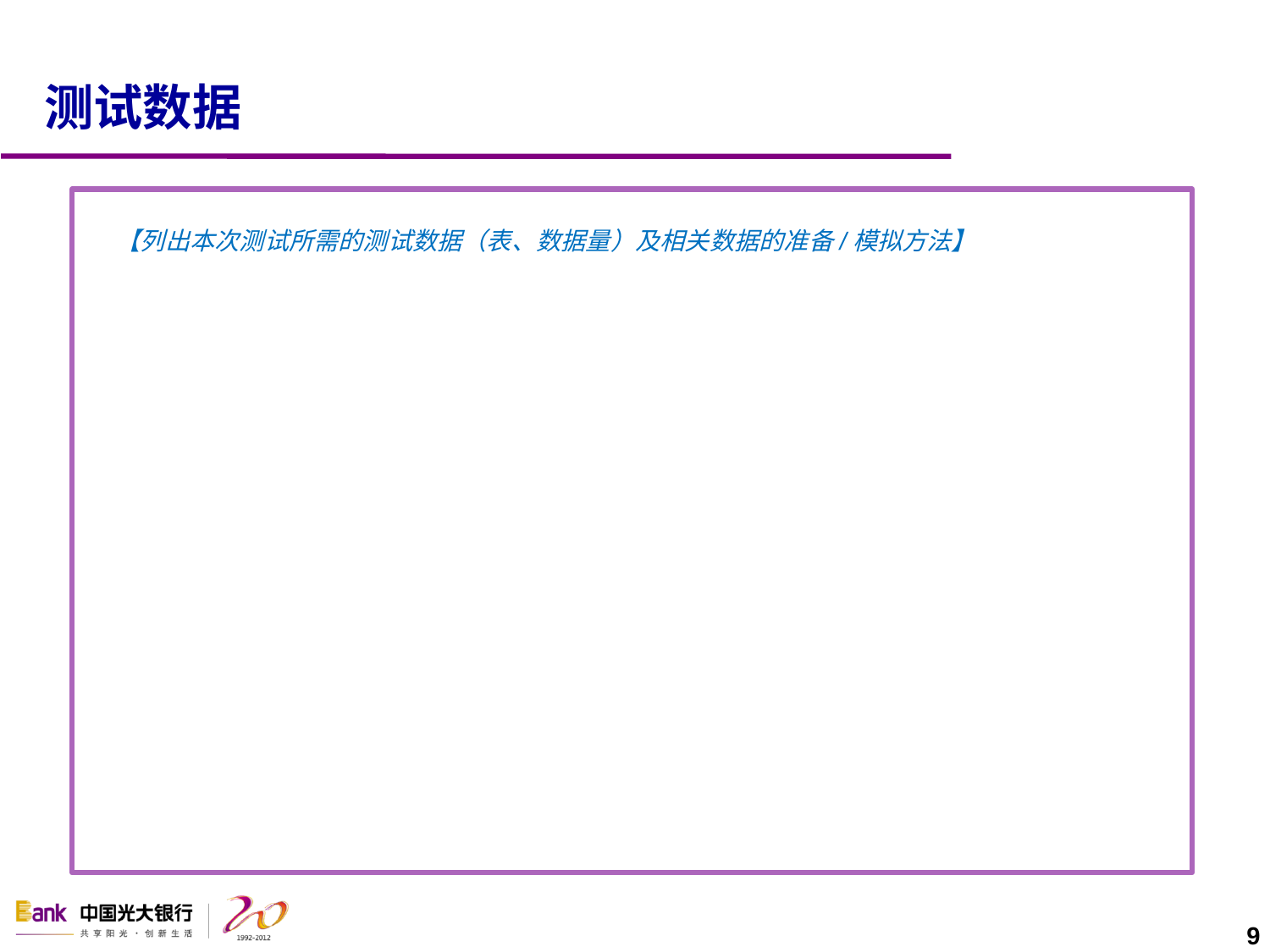

# 测试数据

【列出本次测试所需的测试数据（表、数据量）及相关数据的准备/模拟方法】